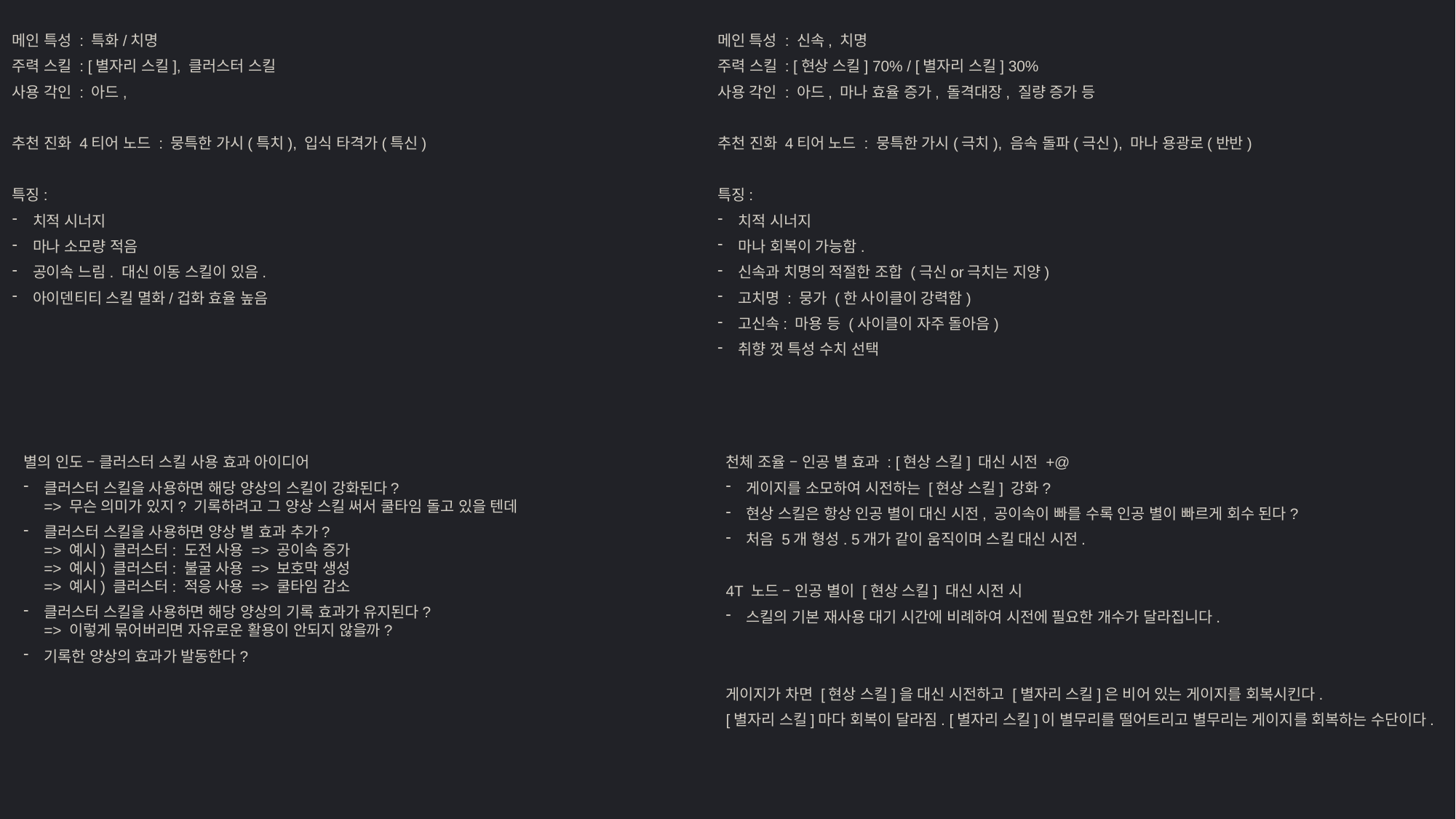

메인 특성 : 특화/치명
주력 스킬 : [별자리 스킬], 클러스터 스킬
사용 각인 : 아드,

추천 진화 4티어 노드 : 뭉특한 가시(특치), 입식 타격가(특신)

특징:
치적 시너지
마나 소모량 적음
공이속 느림. 대신 이동 스킬이 있음.
아이덴티티 스킬 멸화/겁화 효율 높음

메인 특성 : 신속, 치명
주력 스킬 : [현상 스킬] 70% / [별자리 스킬] 30%
사용 각인 : 아드, 마나 효율 증가, 돌격대장, 질량 증가 등

추천 진화 4티어 노드 : 뭉특한 가시(극치), 음속 돌파(극신), 마나 용광로(반반)

특징:
치적 시너지
마나 회복이 가능함.
신속과 치명의 적절한 조합 (극신or극치는 지양)
고치명 : 뭉가 (한 사이클이 강력함)
고신속: 마용 등 (사이클이 자주 돌아음)
취향 껏 특성 수치 선택

별의 인도 – 클러스터 스킬 사용 효과 아이디어
클러스터 스킬을 사용하면 해당 양상의 스킬이 강화된다?
=> 무슨 의미가 있지? 기록하려고 그 양상 스킬 써서 쿨타임 돌고 있을 텐데
클러스터 스킬을 사용하면 양상 별 효과 추가?
=> 예시) 클러스터: 도전 사용 => 공이속 증가
=> 예시) 클러스터: 불굴 사용 => 보호막 생성
=> 예시) 클러스터: 적응 사용 => 쿨타임 감소
클러스터 스킬을 사용하면 해당 양상의 기록 효과가 유지된다?
=> 이렇게 묶어버리면 자유로운 활용이 안되지 않을까?
기록한 양상의 효과가 발동한다?
천체 조율 – 인공 별 효과 : [현상 스킬] 대신 시전 +@
게이지를 소모하여 시전하는 [현상 스킬] 강화?
현상 스킬은 항상 인공 별이 대신 시전, 공이속이 빠를 수록 인공 별이 빠르게 회수 된다?
처음 5개 형성. 5개가 같이 움직이며 스킬 대신 시전.

4T 노드 – 인공 별이 [현상 스킬] 대신 시전 시
스킬의 기본 재사용 대기 시간에 비례하여 시전에 필요한 개수가 달라집니다.

게이지가 차면 [현상 스킬]을 대신 시전하고 [별자리 스킬]은 비어 있는 게이지를 회복시킨다.
[별자리 스킬]마다 회복이 달라짐. [별자리 스킬]이 별무리를 떨어트리고 별무리는 게이지를 회복하는 수단이다.